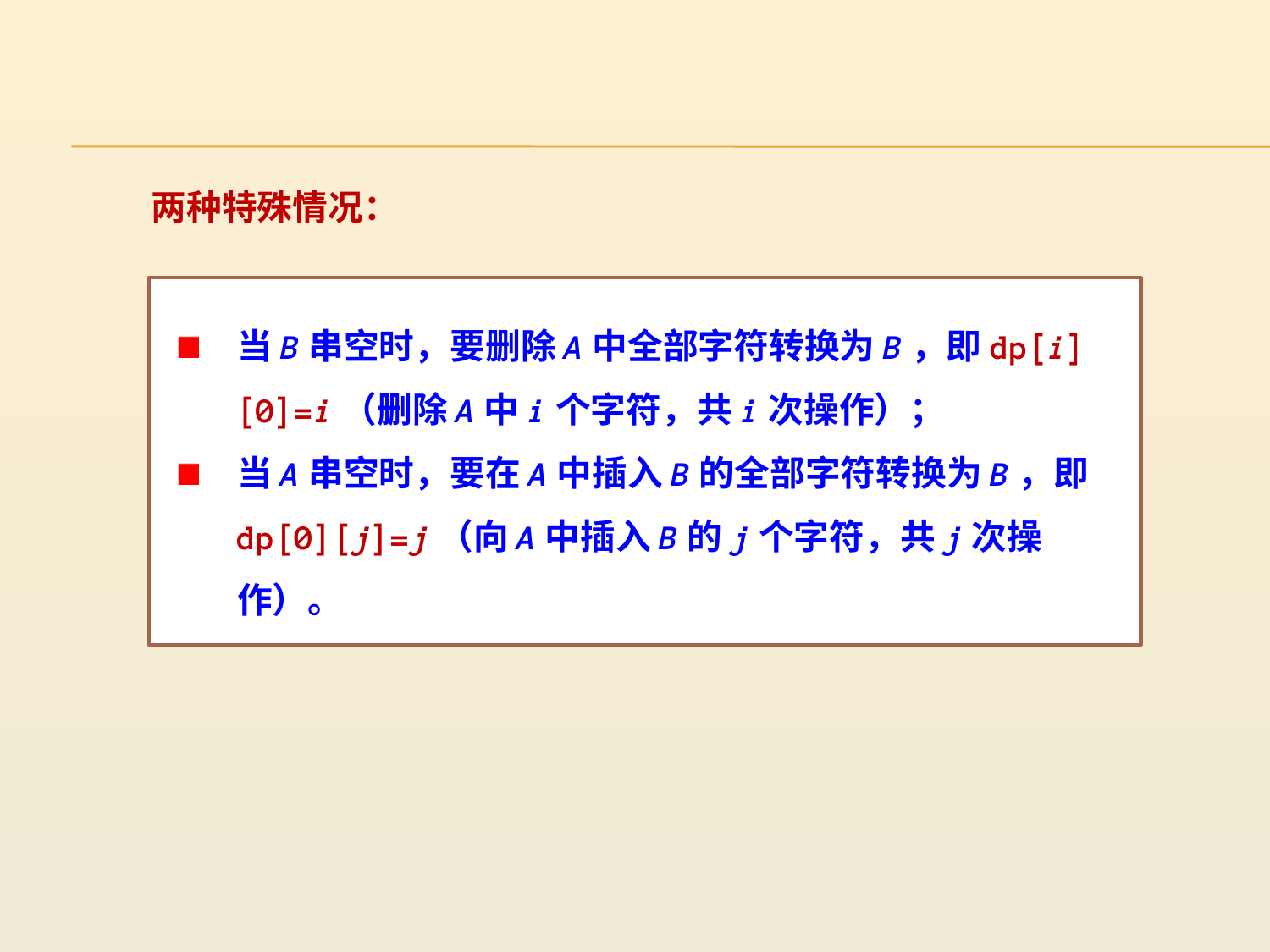

两种特殊情况：
当B串空时，要删除A中全部字符转换为B，即dp[i][0]=i（删除A中i个字符，共i次操作）；
当A串空时，要在A中插入B的全部字符转换为B，即dp[0][j]=j（向A中插入B的j个字符，共j次操作）。